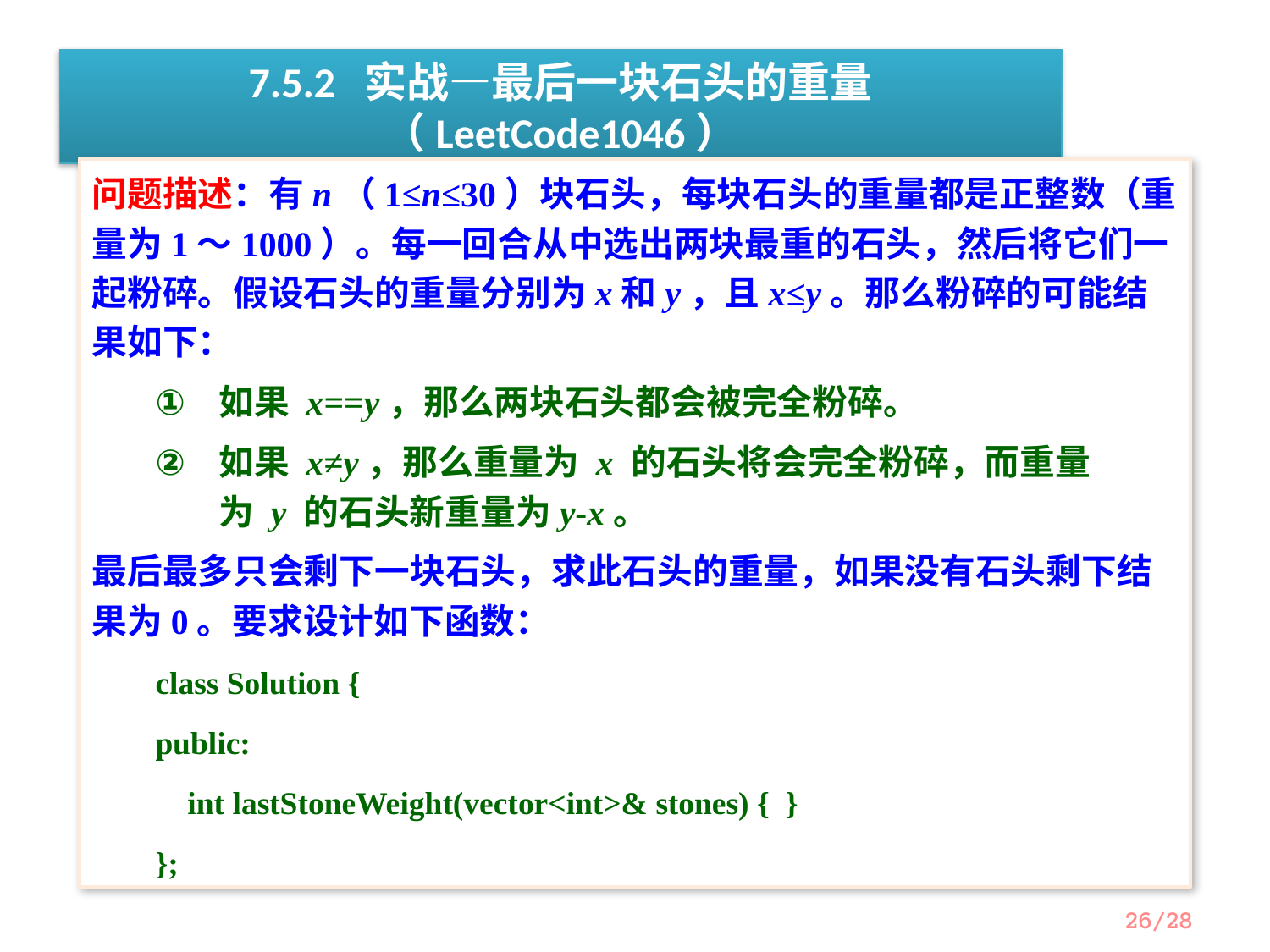

7.5.2  实战—最后一块石头的重量（LeetCode1046）
问题描述：有n（1≤n≤30）块石头，每块石头的重量都是正整数（重量为1～1000）。每一回合从中选出两块最重的石头，然后将它们一起粉碎。假设石头的重量分别为x和y，且x≤y。那么粉碎的可能结果如下：
如果 x==y，那么两块石头都会被完全粉碎。
如果 x≠y，那么重量为 x 的石头将会完全粉碎，而重量为 y 的石头新重量为y-x。
最后最多只会剩下一块石头，求此石头的重量，如果没有石头剩下结果为0。要求设计如下函数：
class Solution {
public:
    int lastStoneWeight(vector<int>& stones) {  }
};
26/28